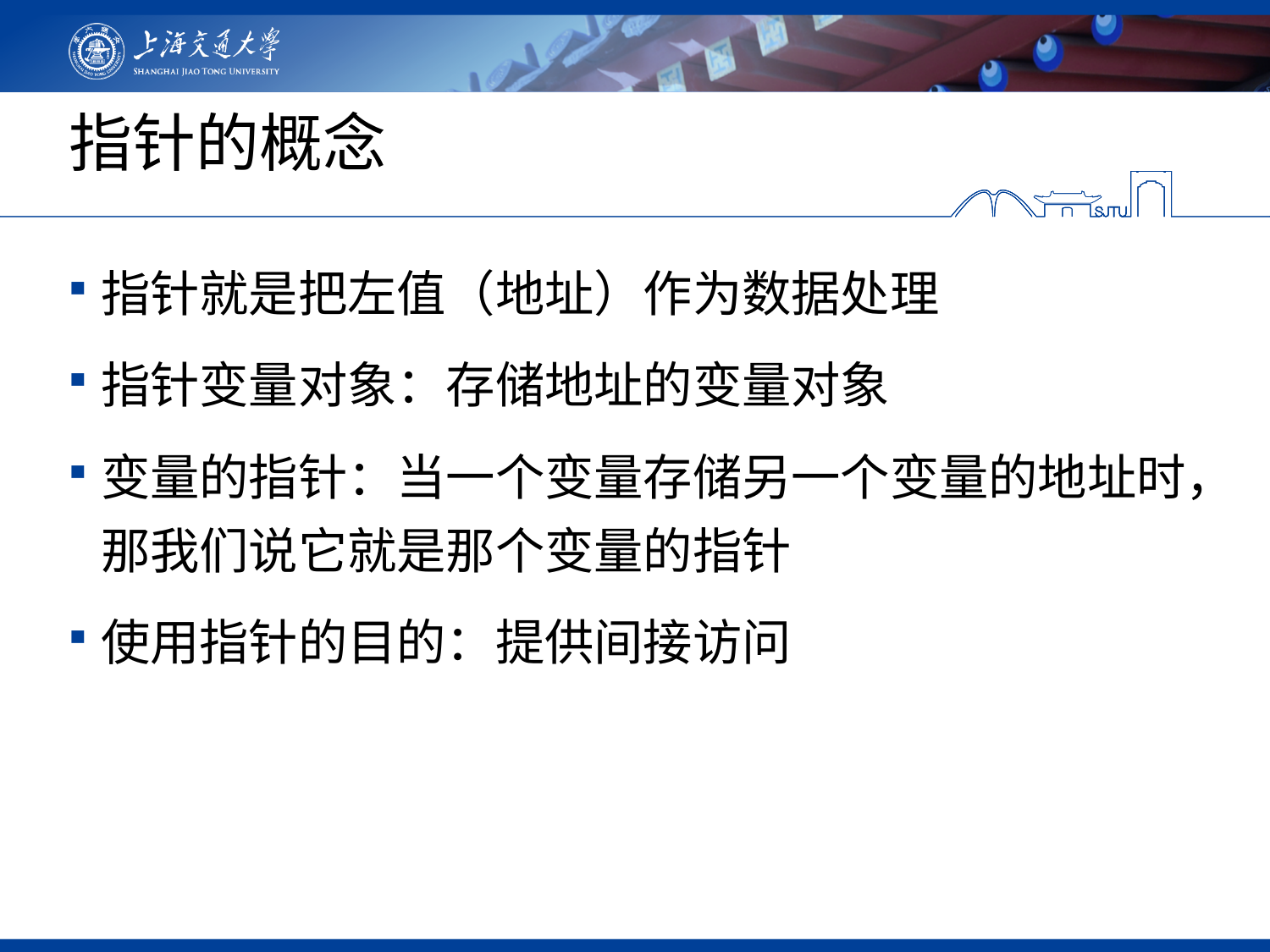

# 指针的概念
指针就是把左值（地址）作为数据处理
指针变量对象：存储地址的变量对象
变量的指针：当一个变量存储另一个变量的地址时，那我们说它就是那个变量的指针
使用指针的目的：提供间接访问